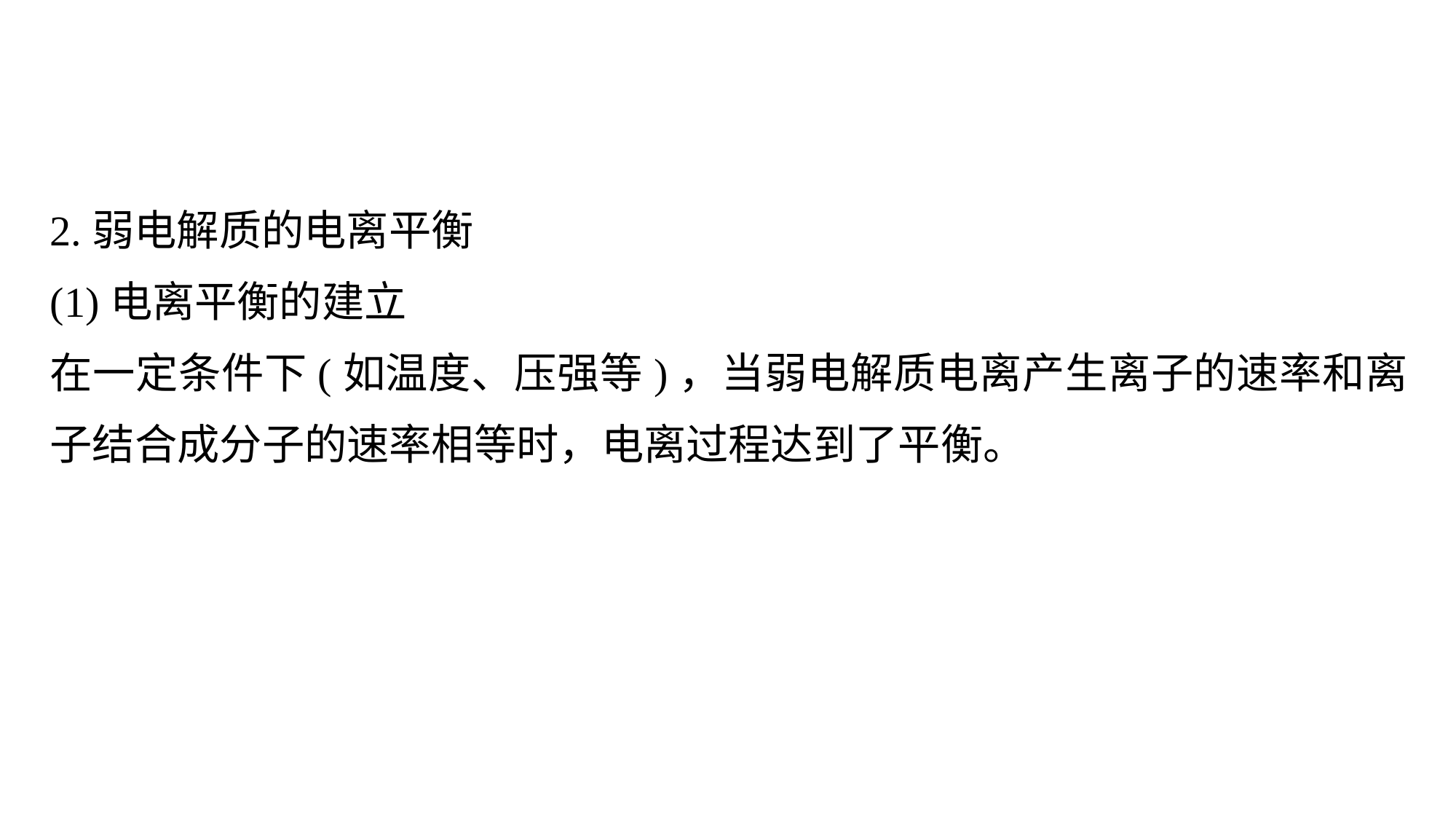

2.弱电解质的电离平衡
(1)电离平衡的建立
在一定条件下(如温度、压强等)，当弱电解质电离产生离子的速率和离子结合成分子的速率相等时，电离过程达到了平衡。